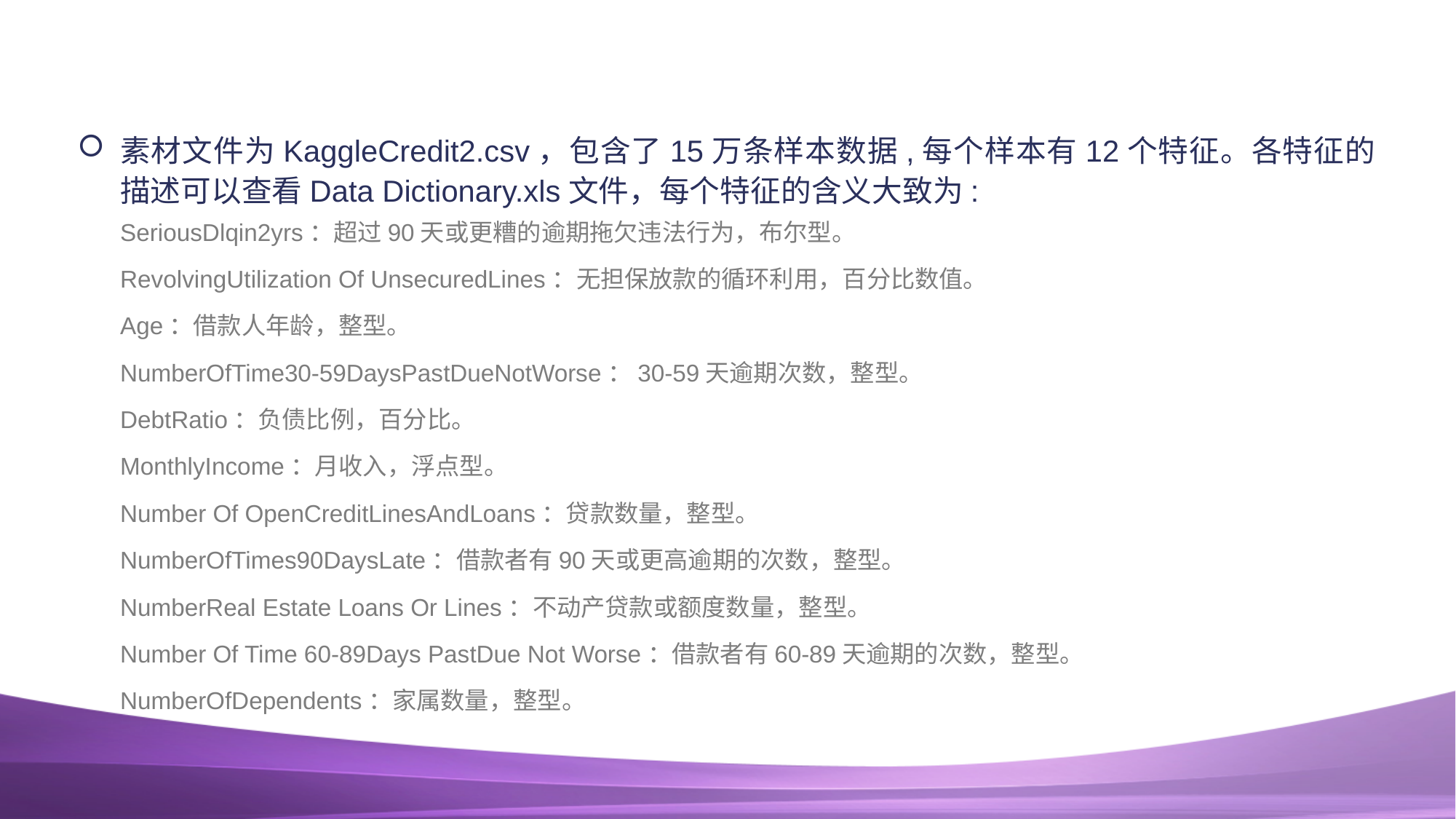

#
素材文件为KaggleCredit2.csv，包含了15万条样本数据,每个样本有12个特征。各特征的描述可以查看Data Dictionary.xls文件，每个特征的含义大致为:
SeriousDlqin2yrs：超过90天或更糟的逾期拖欠违法行为，布尔型。
RevolvingUtilization Of UnsecuredLines：无担保放款的循环利用，百分比数值。
Age：借款人年龄，整型。
NumberOfTime30-59DaysPastDueNotWorse：30-59天逾期次数，整型。
DebtRatio：负债比例，百分比。
MonthlyIncome：月收入，浮点型。
Number Of OpenCreditLinesAndLoans：贷款数量，整型。
NumberOfTimes90DaysLate：借款者有90天或更高逾期的次数，整型。
NumberReal Estate Loans Or Lines：不动产贷款或额度数量，整型。
Number Of Time 60-89Days PastDue Not Worse：借款者有60-89天逾期的次数，整型。
NumberOfDependents：家属数量，整型。